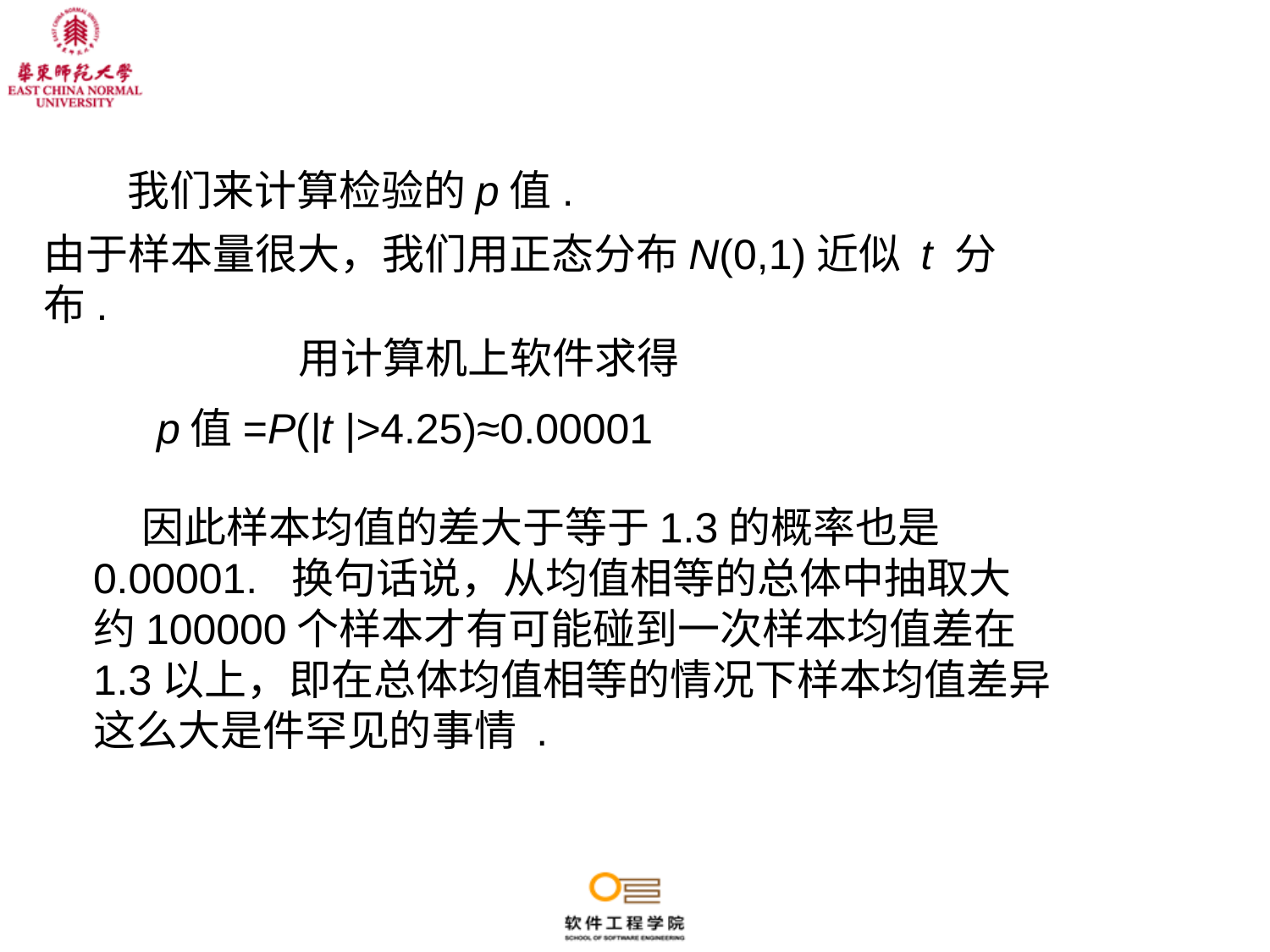

我们来计算检验的p值.
由于样本量很大，我们用正态分布N(0,1)近似 t 分布.
用计算机上软件求得
p值=P(|t |>4.25)≈0.00001
    因此样本均值的差大于等于1.3的概率也是0.00001.  换句话说，从均值相等的总体中抽取大约100000个样本才有可能碰到一次样本均值差在1.3以上，即在总体均值相等的情况下样本均值差异这么大是件罕见的事情 .